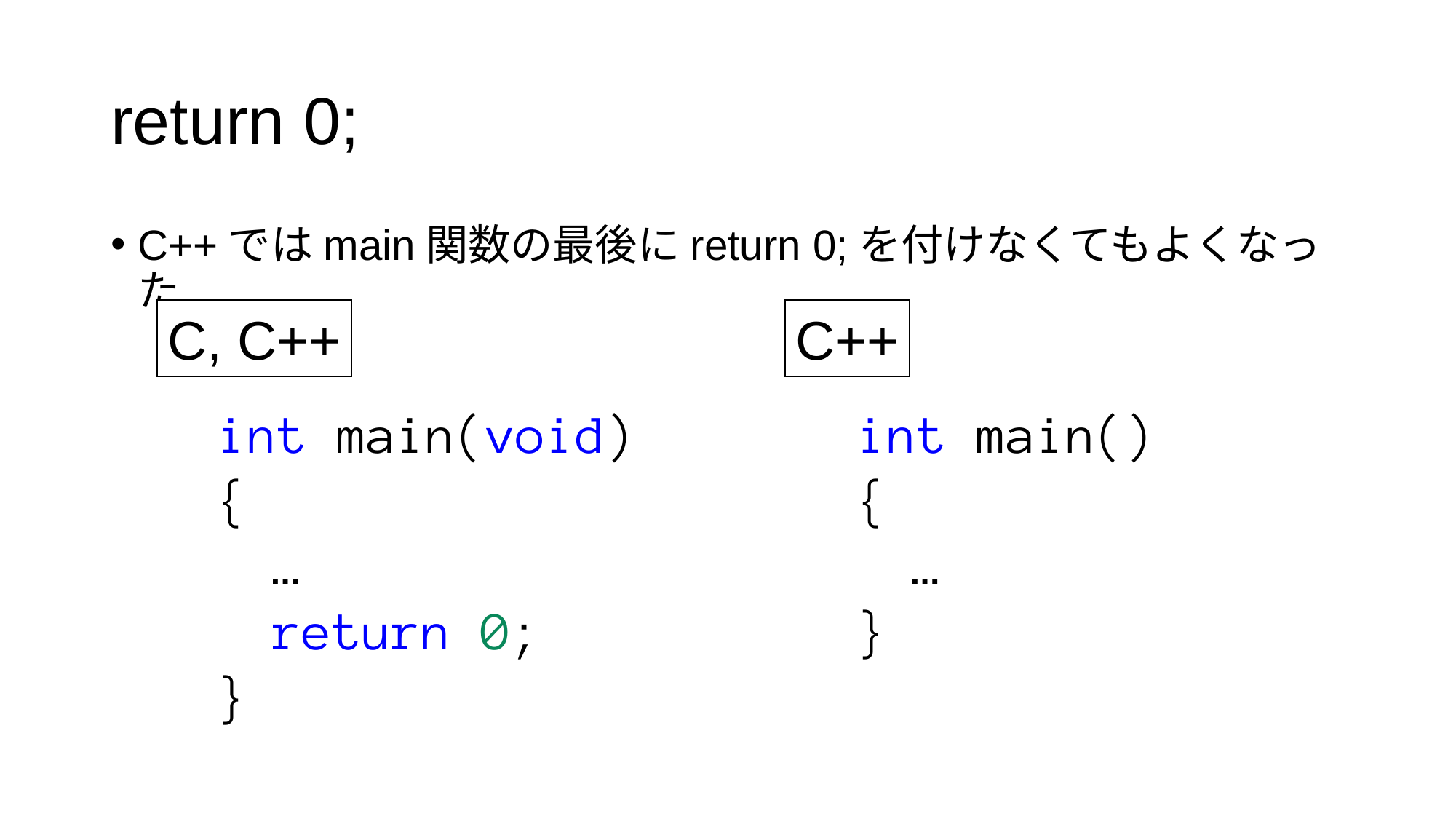

# return 0;
C++ではmain関数の最後にreturn 0;を付けなくてもよくなった
C, C++
C++
int main(void)
{
…
return 0;
}
int main()
{
…
}